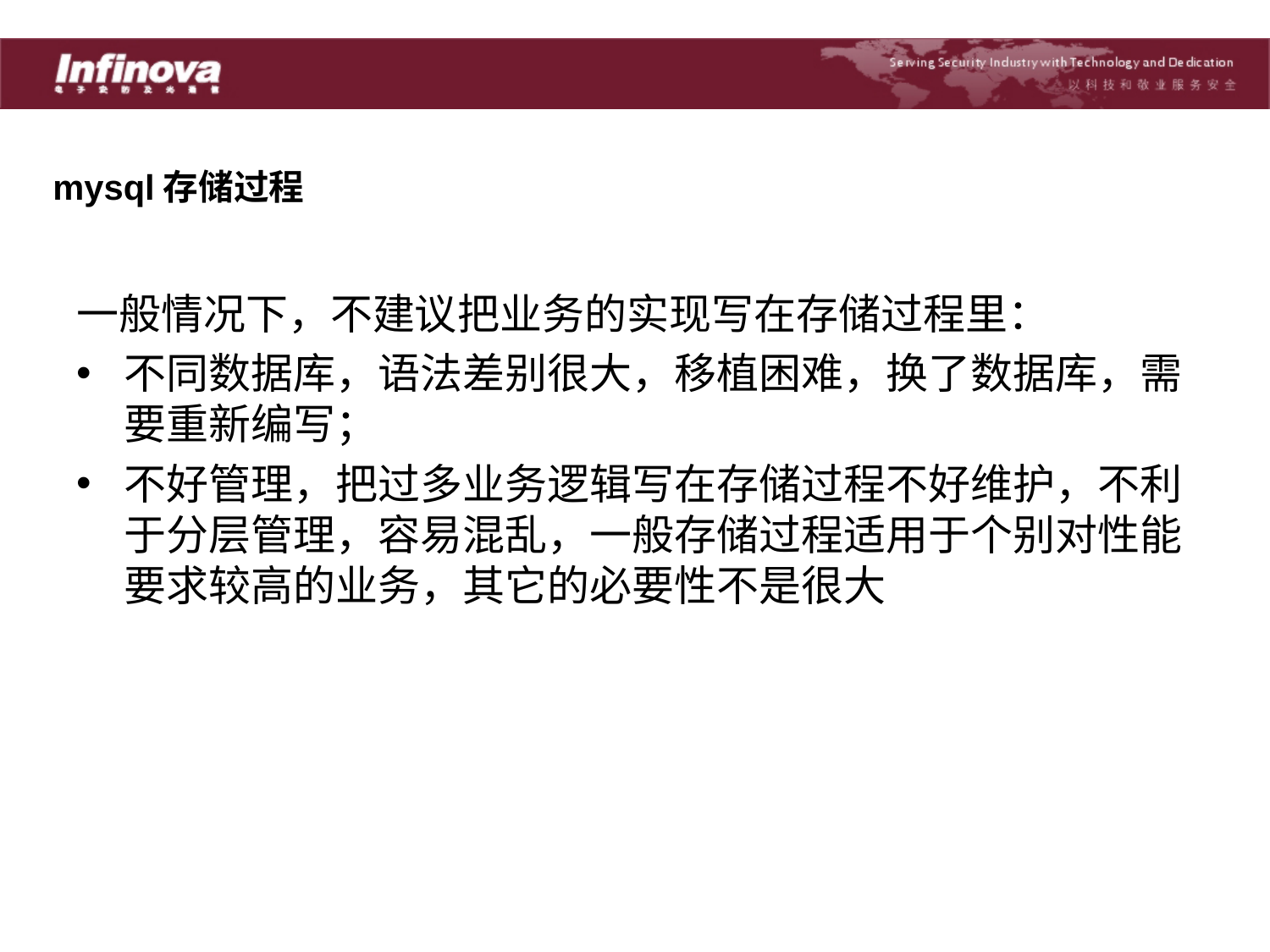

mysql存储过程

一般情况下，不建议把业务的实现写在存储过程里：
不同数据库，语法差别很大，移植困难，换了数据库，需要重新编写；
不好管理，把过多业务逻辑写在存储过程不好维护，不利于分层管理，容易混乱，一般存储过程适用于个别对性能要求较高的业务，其它的必要性不是很大